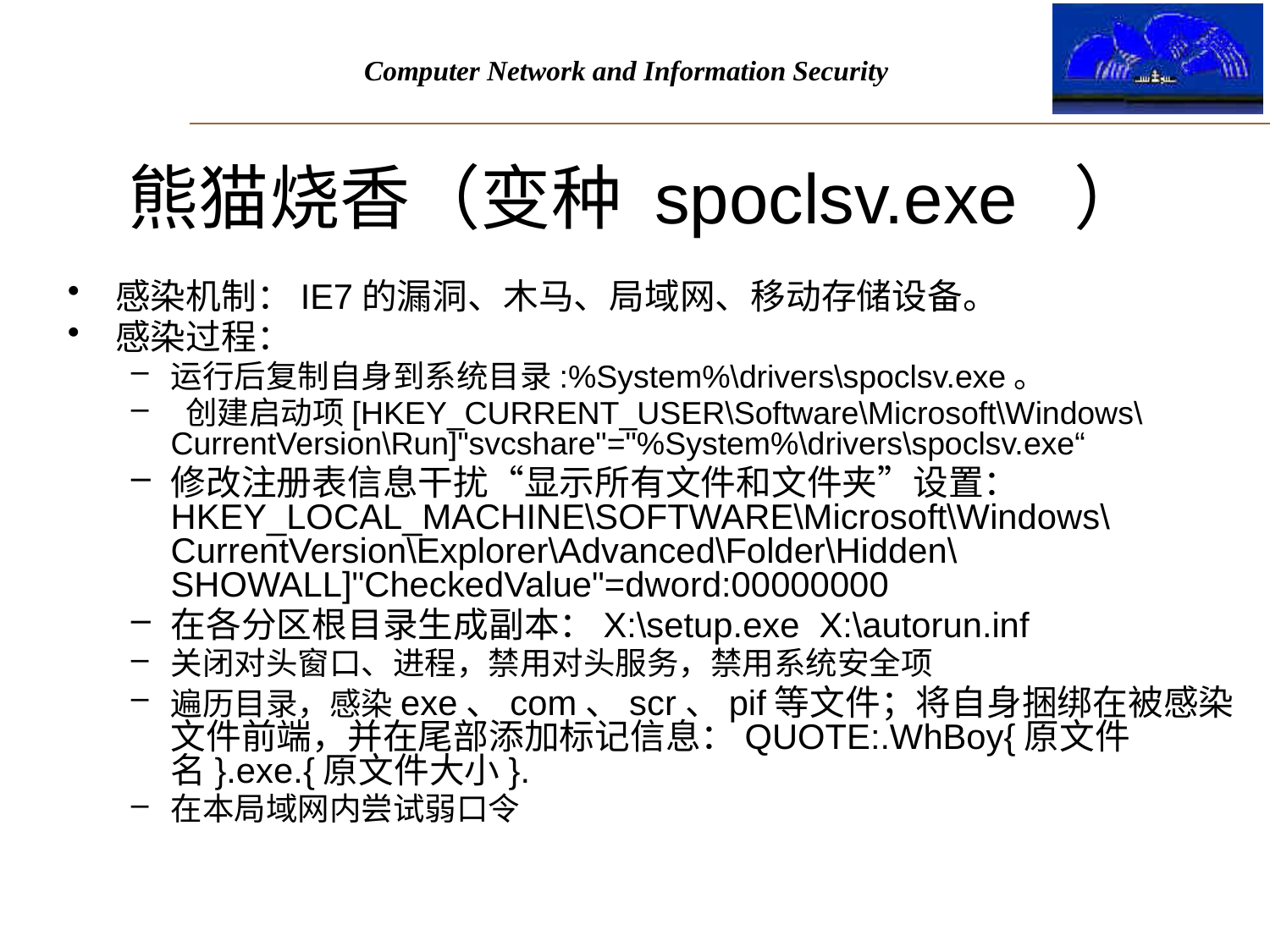

# 熊猫烧香（变种 spoclsv.exe  ）
感染机制：IE7的漏洞、木马、局域网、移动存储设备。
感染过程：
运行后复制自身到系统目录:%System%\drivers\spoclsv.exe。
 创建启动项[HKEY_CURRENT_USER\Software\Microsoft\Windows\CurrentVersion\Run]"svcshare"="%System%\drivers\spoclsv.exe“
修改注册表信息干扰“显示所有文件和文件夹”设置：HKEY_LOCAL_MACHINE\SOFTWARE\Microsoft\Windows\CurrentVersion\Explorer\Advanced\Folder\Hidden\SHOWALL]"CheckedValue"=dword:00000000
在各分区根目录生成副本：X:\setup.exe  X:\autorun.inf
关闭对头窗口、进程，禁用对头服务，禁用系统安全项
遍历目录，感染exe、com、scr、pif等文件；将自身捆绑在被感染文件前端，并在尾部添加标记信息：QUOTE:.WhBoy{原文件名}.exe.{原文件大小}.
在本局域网内尝试弱口令